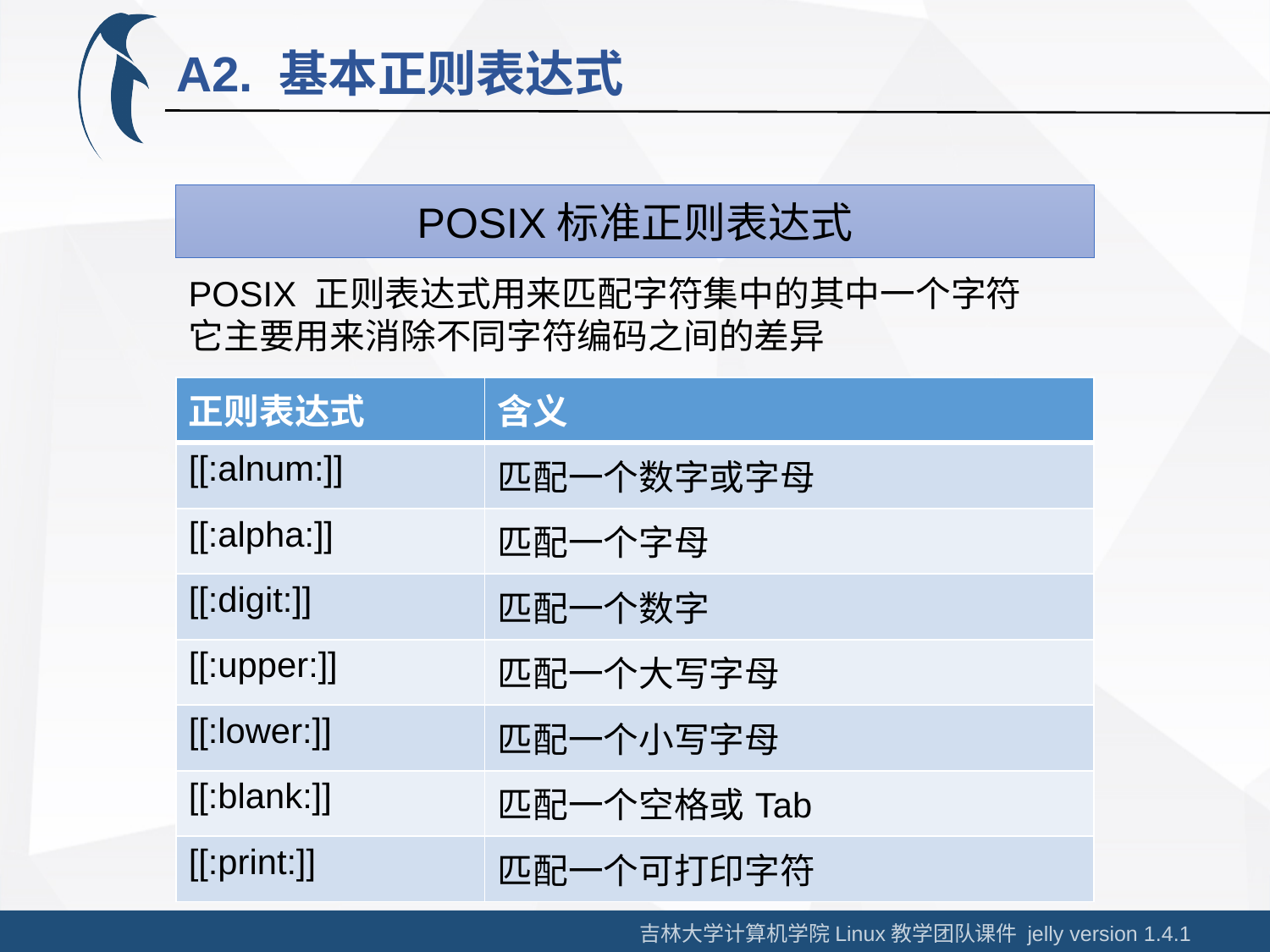

A2. 基本正则表达式
POSIX标准正则表达式
POSIX 正则表达式用来匹配字符集中的其中一个字符
它主要用来消除不同字符编码之间的差异
| 正则表达式 | 含义 |
| --- | --- |
| [[:alnum:]] | 匹配一个数字或字母 |
| [[:alpha:]] | 匹配一个字母 |
| [[:digit:]] | 匹配一个数字 |
| [[:upper:]] | 匹配一个大写字母 |
| [[:lower:]] | 匹配一个小写字母 |
| [[:blank:]] | 匹配一个空格或Tab |
| [[:print:]] | 匹配一个可打印字符 |